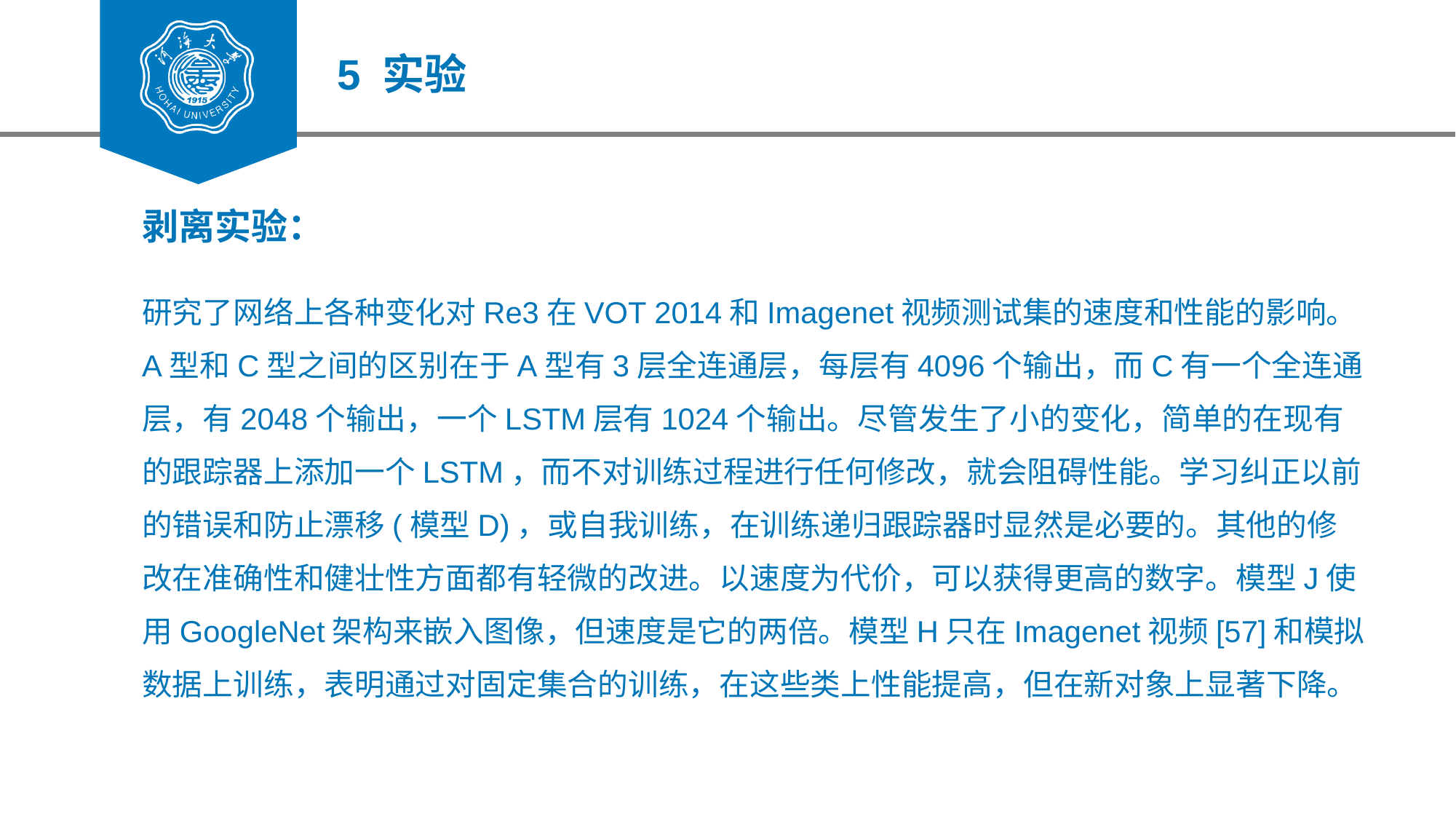

5 实验
剥离实验：
研究了网络上各种变化对Re3在VOT 2014和Imagenet视频测试集的速度和性能的影响。A型和C型之间的区别在于A型有3层全连通层，每层有4096个输出，而C有一个全连通层，有2048个输出，一个LSTM层有1024个输出。尽管发生了小的变化，简单的在现有的跟踪器上添加一个LSTM，而不对训练过程进行任何修改，就会阻碍性能。学习纠正以前的错误和防止漂移(模型D)，或自我训练，在训练递归跟踪器时显然是必要的。其他的修改在准确性和健壮性方面都有轻微的改进。以速度为代价，可以获得更高的数字。模型J使用GoogleNet架构来嵌入图像，但速度是它的两倍。模型H只在Imagenet视频[57]和模拟数据上训练，表明通过对固定集合的训练，在这些类上性能提高，但在新对象上显著下降。